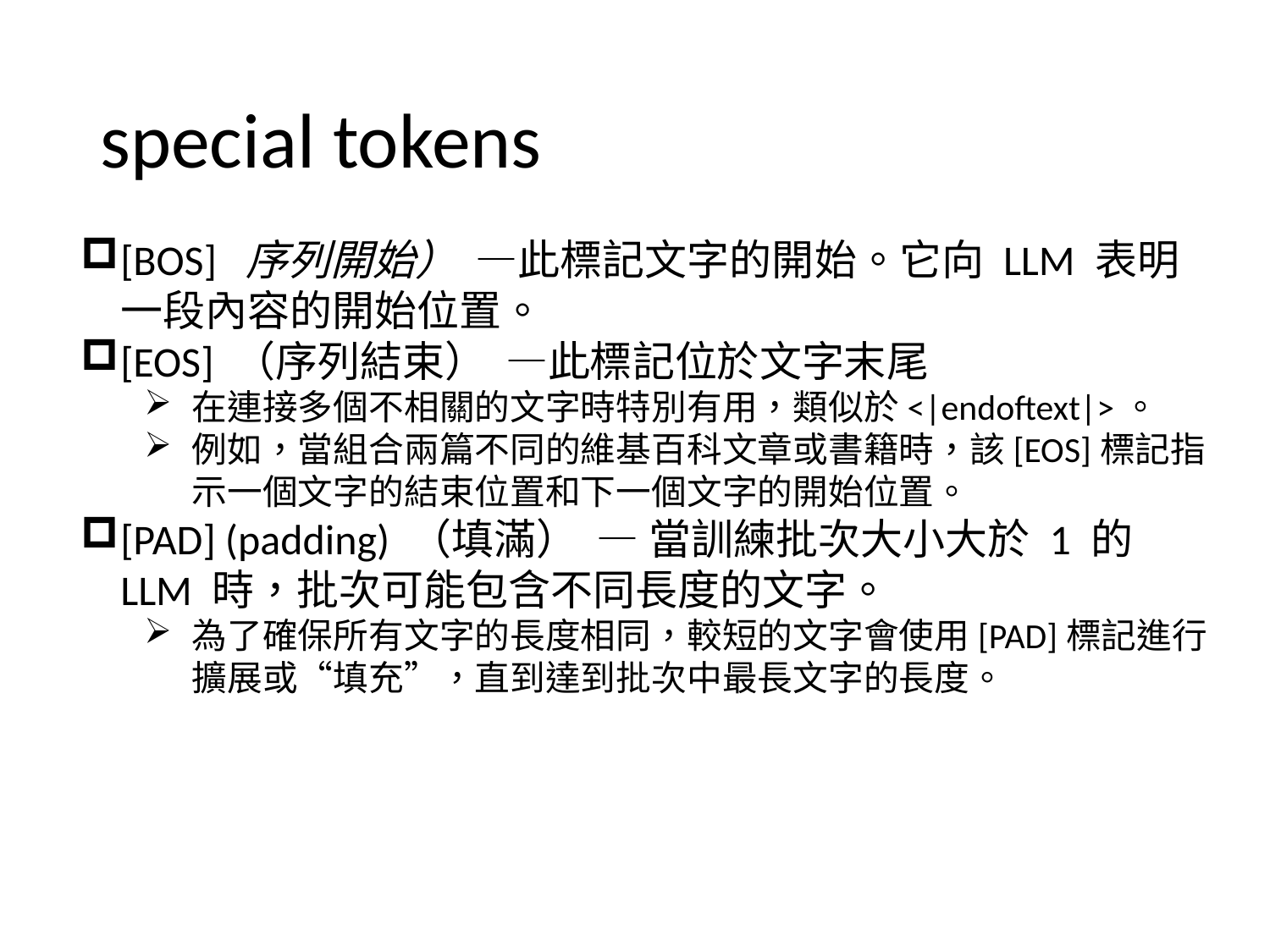

# special tokens
[BOS]  序列開始）  —此標記文字的開始。它向 LLM 表明一段內容的開始位置。
[EOS] （序列結束）  —此標記位於文字末尾
在連接多個不相關的文字時特別有用，類似於<|endoftext|>。
例如，當組合兩篇不同的維基百科文章或書籍時，該[EOS]標記指示一個文字的結束位置和下一個文字的開始位置。
[PAD] (padding) （填滿）  — 當訓練批次大小大於 1 的 LLM 時，批次可能包含不同長度的文字。
為了確保所有文字的長度相同，較短的文字會使用[PAD]標記進行擴展或“填充”，直到達到批次中最長文字的長度。